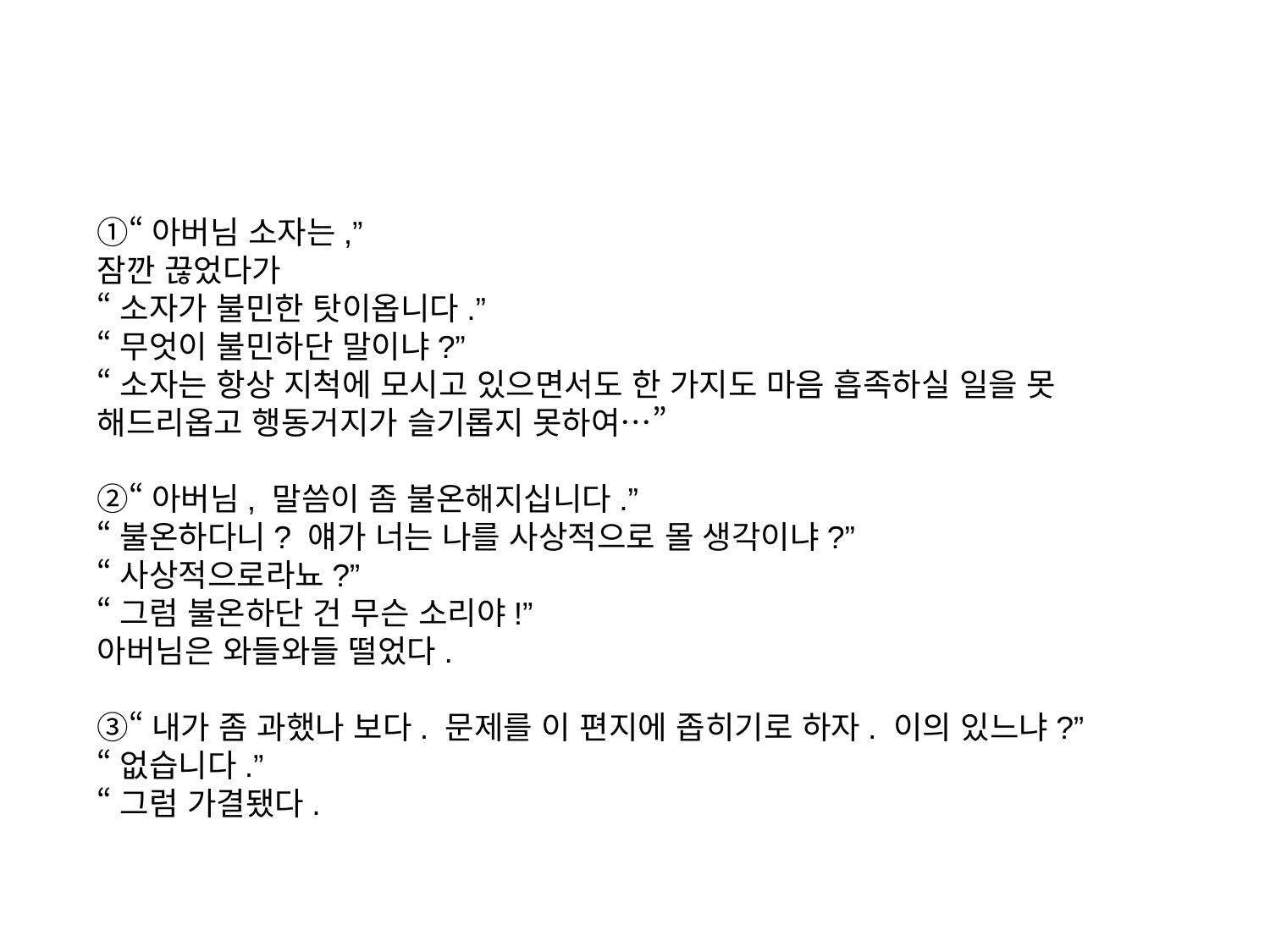

①“아버님 소자는,”
잠깐 끊었다가
“소자가 불민한 탓이옵니다.”
“무엇이 불민하단 말이냐?”
“소자는 항상 지척에 모시고 있으면서도 한 가지도 마음 흡족하실 일을 못 해드리옵고 행동거지가 슬기롭지 못하여…”

②“아버님, 말씀이 좀 불온해지십니다.”
“불온하다니? 얘가 너는 나를 사상적으로 몰 생각이냐?”
“사상적으로라뇨?”
“그럼 불온하단 건 무슨 소리야!”
아버님은 와들와들 떨었다.

③“내가 좀 과했나 보다. 문제를 이 편지에 좁히기로 하자. 이의 있느냐?”
“없습니다.”
“그럼 가결됐다.